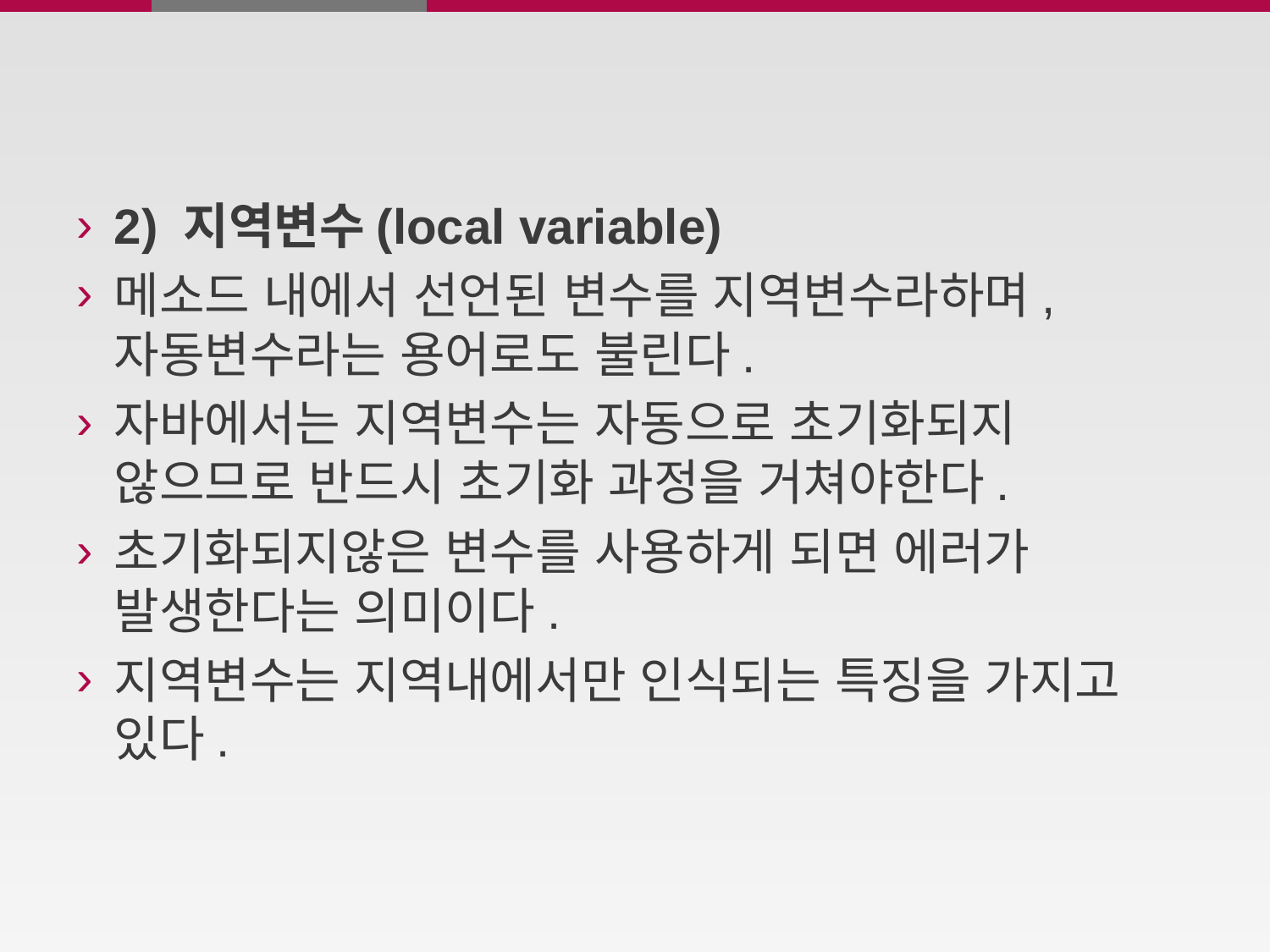

#
2) 지역변수(local variable)
메소드 내에서 선언된 변수를 지역변수라하며, 자동변수라는 용어로도 불린다.
자바에서는 지역변수는 자동으로 초기화되지 않으므로 반드시 초기화 과정을 거쳐야한다.
초기화되지않은 변수를 사용하게 되면 에러가 발생한다는 의미이다.
지역변수는 지역내에서만 인식되는 특징을 가지고 있다.